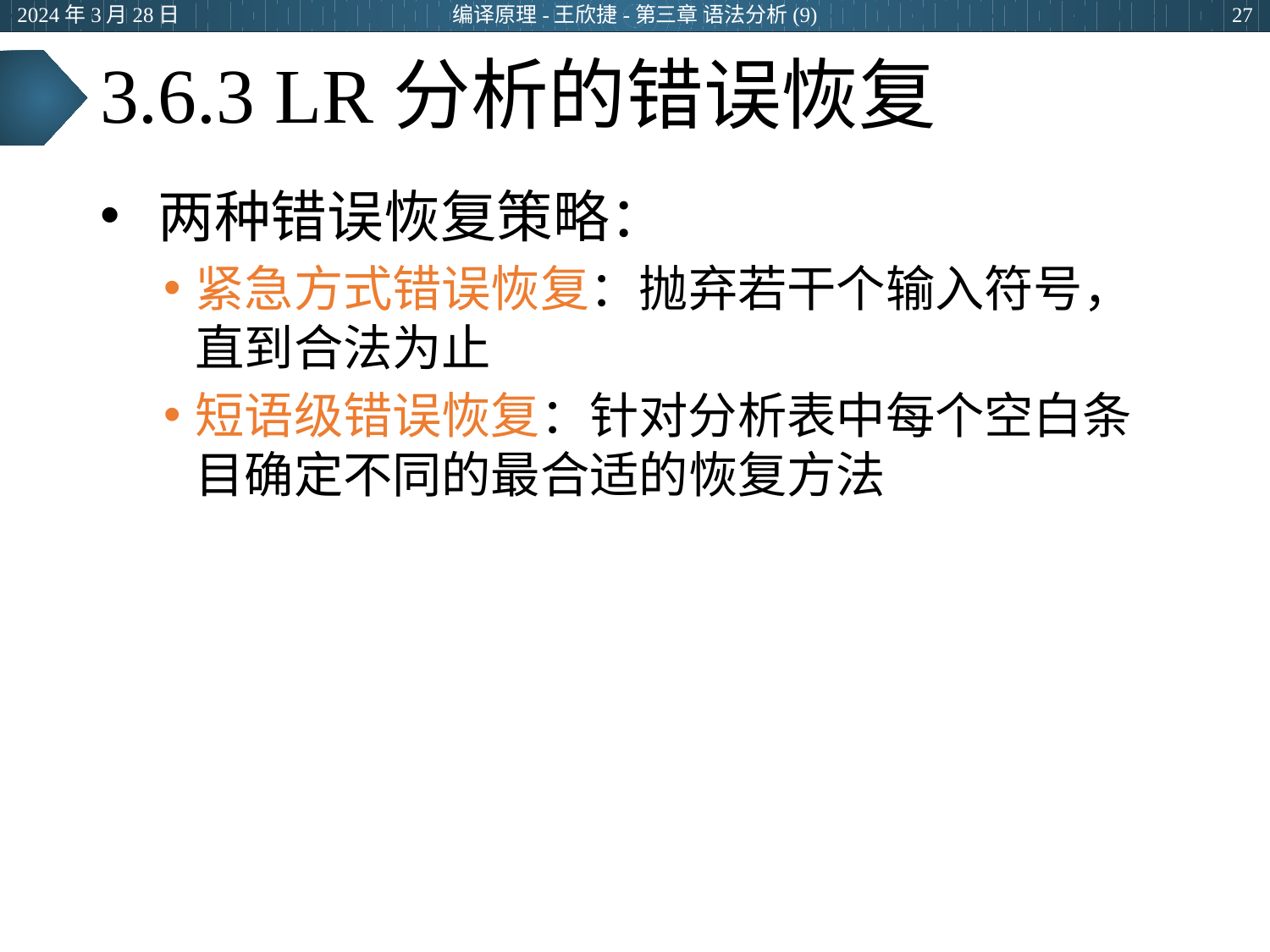

2024年3月28日
编译原理-王欣捷-第三章 语法分析(9)
27
# 3.6.3 LR分析的错误恢复
 两种错误恢复策略：
紧急方式错误恢复：抛弃若干个输入符号，直到合法为止
短语级错误恢复：针对分析表中每个空白条目确定不同的最合适的恢复方法